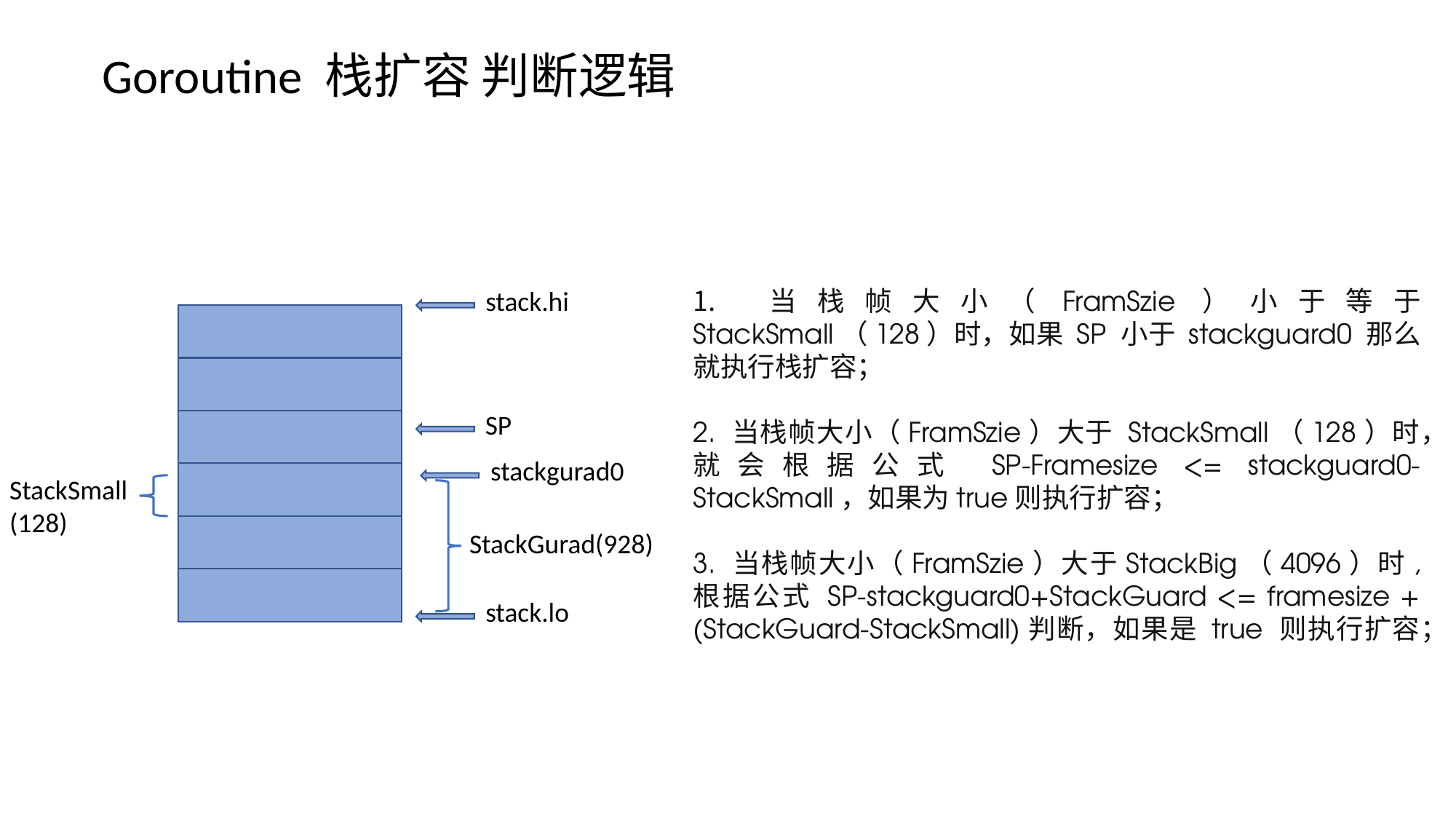

# Goroutine 栈扩容 判断逻辑
stack.hi

 当栈帧大小（FramSzie）小于等于 StackSmall（128）时，如果 SP 小于 stackguard0 那么就执行栈扩容；

2. 当栈帧大小（FramSzie）大于 StackSmall（128）时，就会根据公式 SP-Framesize <= stackguard0-StackSmall，如果为true则执行扩容；

3. 当栈帧大小（FramSzie）大于StackBig（4096）时, 根据公式 SP-stackguard0+StackGuard <= framesize + (StackGuard-StackSmall)判断，如果是 true 则执行扩容；

SP

stackgurad0

StackSmall
(128)

StackGurad(928)

stack.lo